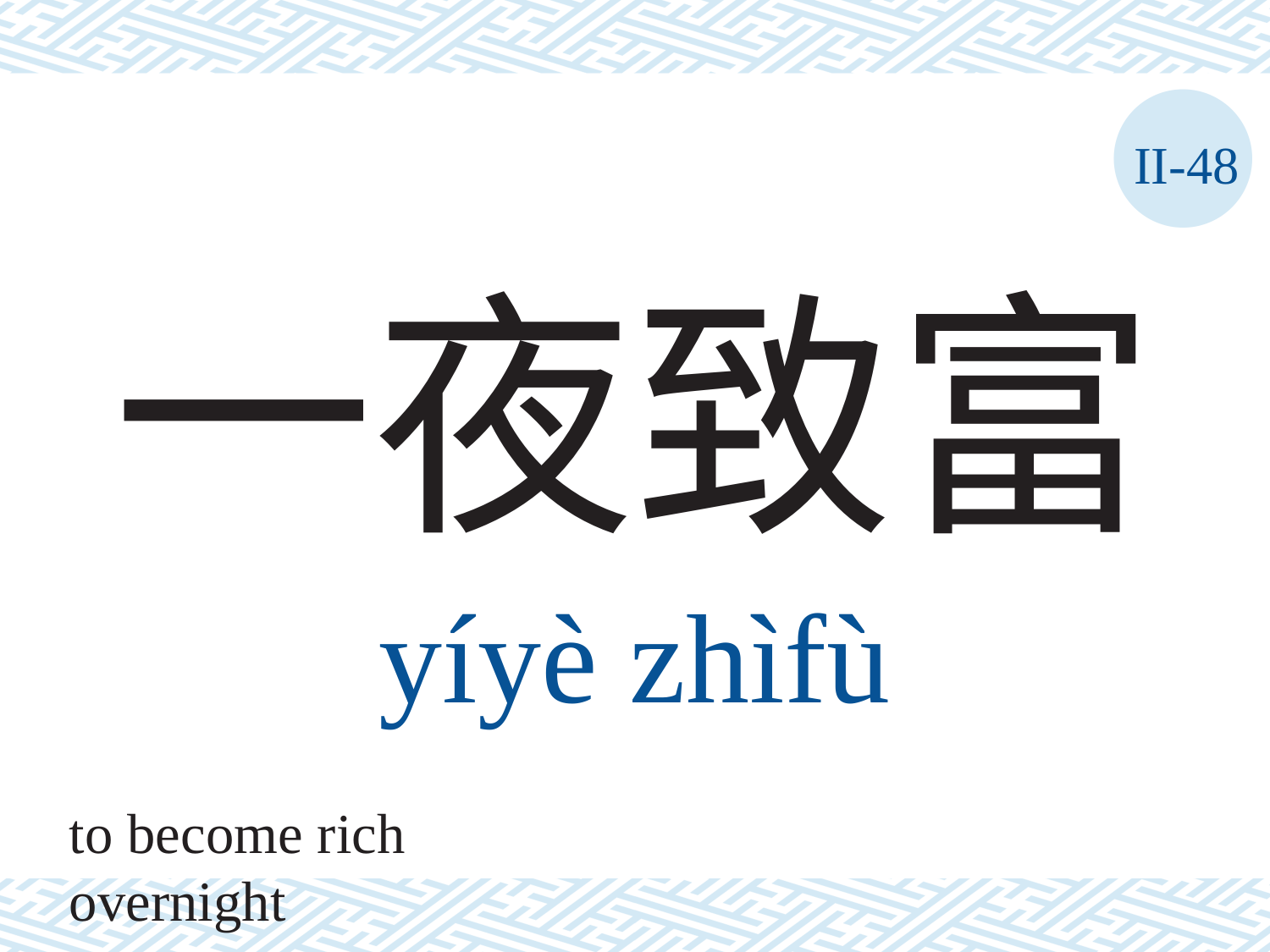

II-48
# 一夜致富
yíyè	zhìfù
to become rich overnight